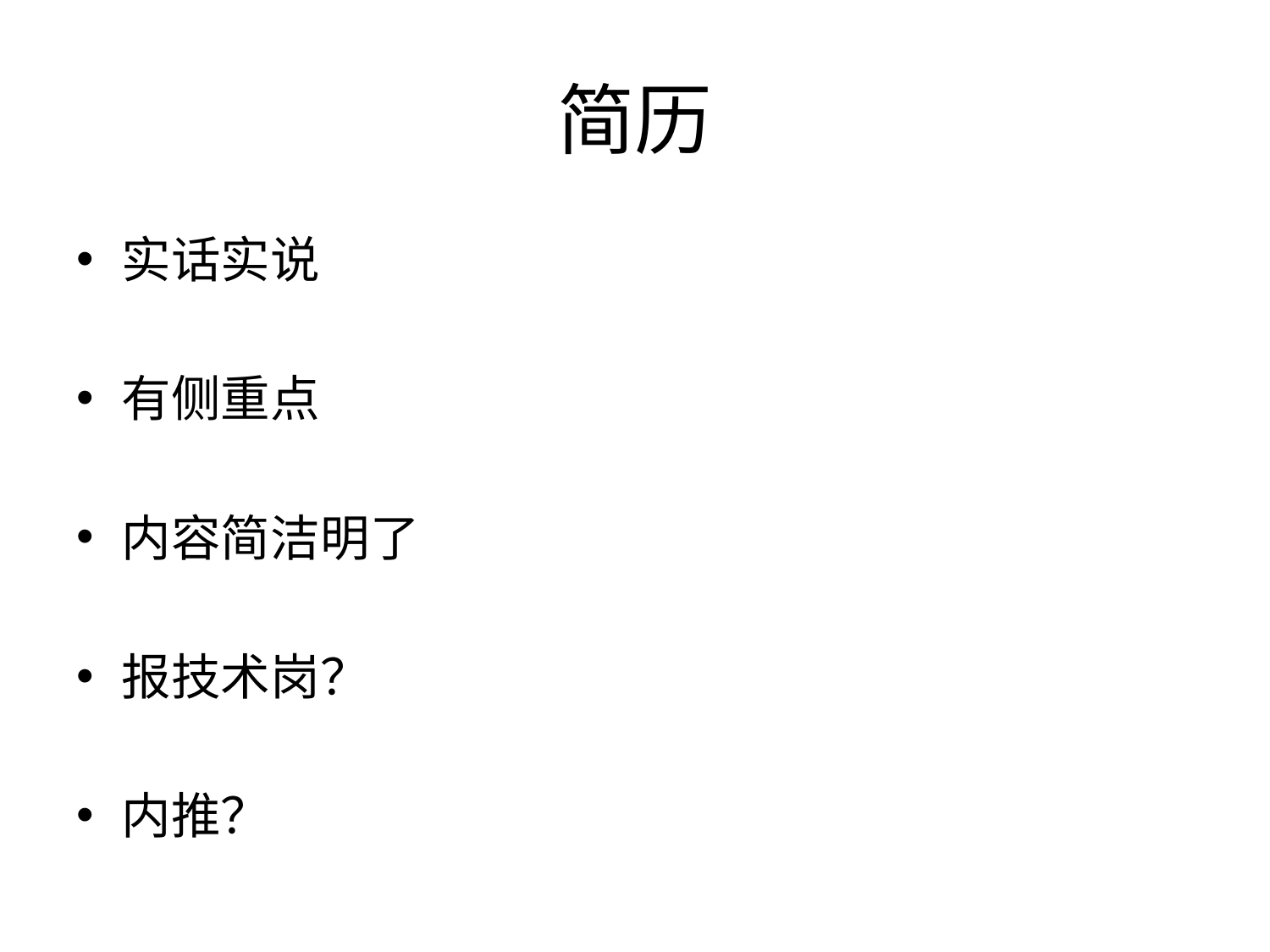

# 简历
实话实说

有侧重点

内容简洁明了

报技术岗？

内推？